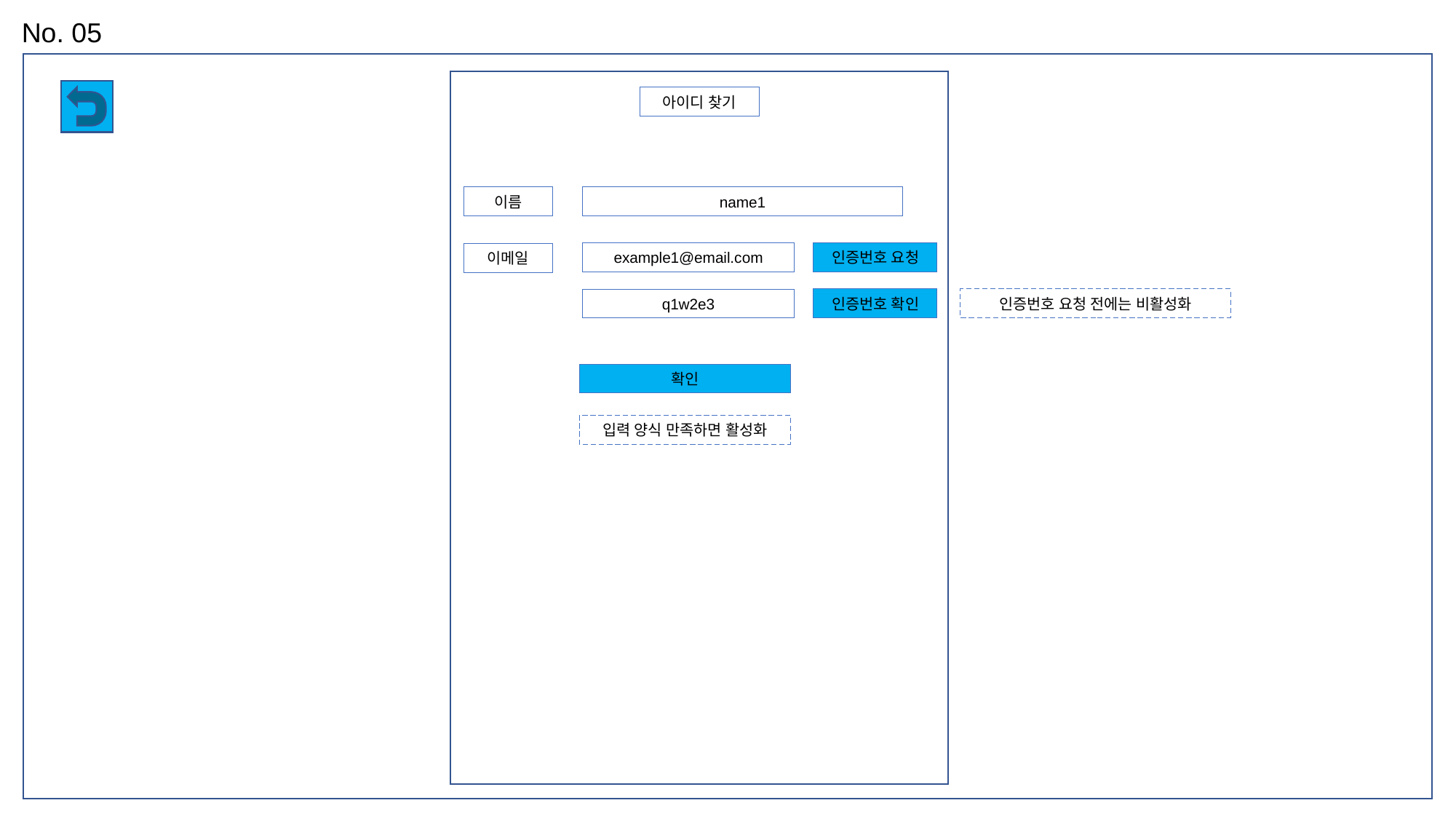

No. 05

아이디 찾기
이름
name1
example1@email.com
인증번호 요청
이메일
인증번호 확인
인증번호 요청 전에는 비활성화
q1w2e3
확인
입력 양식 만족하면 활성화